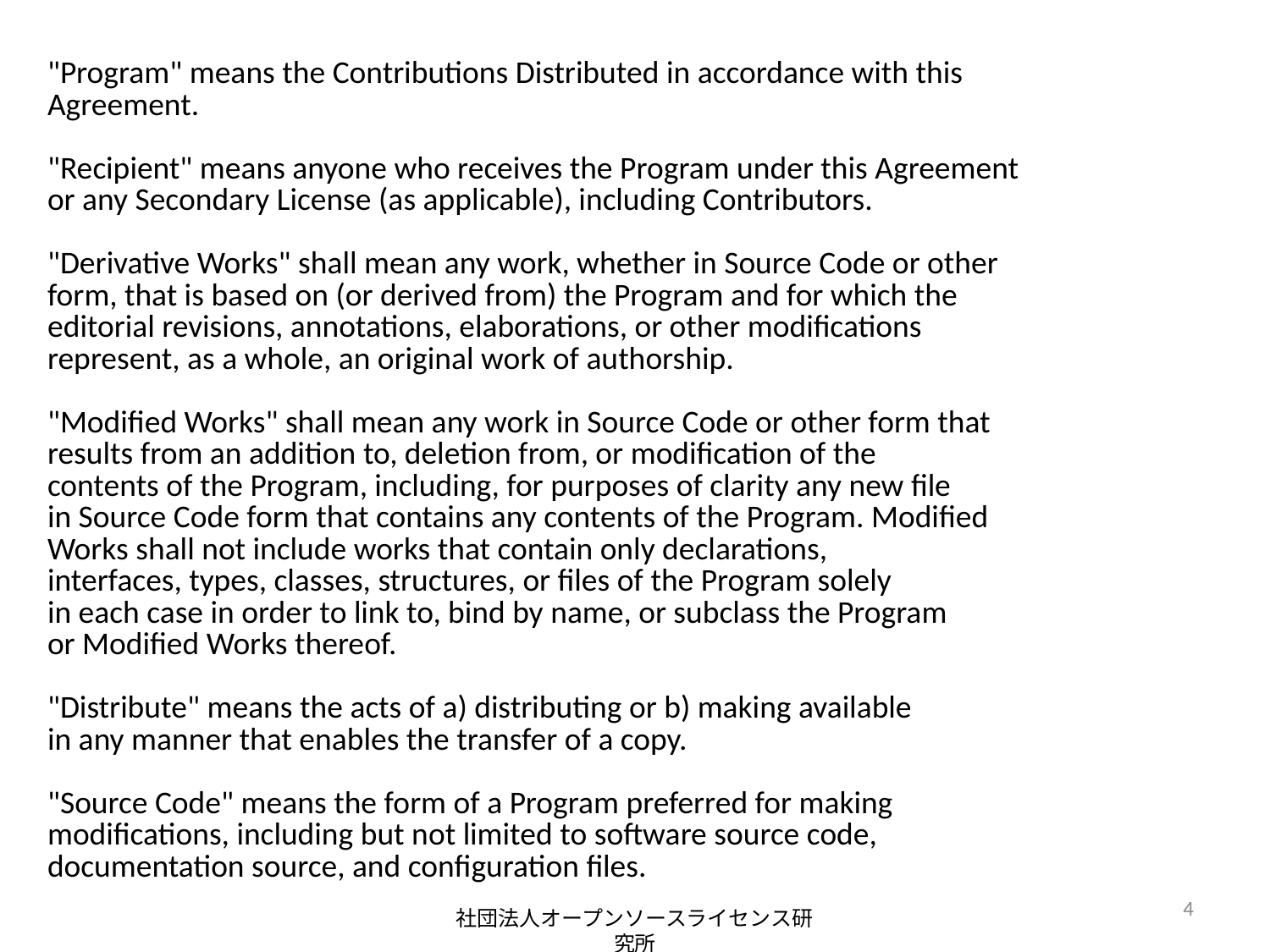

"Program" means the Contributions Distributed in accordance with this
Agreement.

"Recipient" means anyone who receives the Program under this Agreement
or any Secondary License (as applicable), including Contributors.

"Derivative Works" shall mean any work, whether in Source Code or other
form, that is based on (or derived from) the Program and for which the
editorial revisions, annotations, elaborations, or other modifications
represent, as a whole, an original work of authorship.

"Modified Works" shall mean any work in Source Code or other form that
results from an addition to, deletion from, or modification of the
contents of the Program, including, for purposes of clarity any new file
in Source Code form that contains any contents of the Program. Modified
Works shall not include works that contain only declarations,
interfaces, types, classes, structures, or files of the Program solely
in each case in order to link to, bind by name, or subclass the Program
or Modified Works thereof.

"Distribute" means the acts of a) distributing or b) making available
in any manner that enables the transfer of a copy.

"Source Code" means the form of a Program preferred for making
modifications, including but not limited to software source code,
documentation source, and configuration files.
4
社団法人オープンソースライセンス研究所